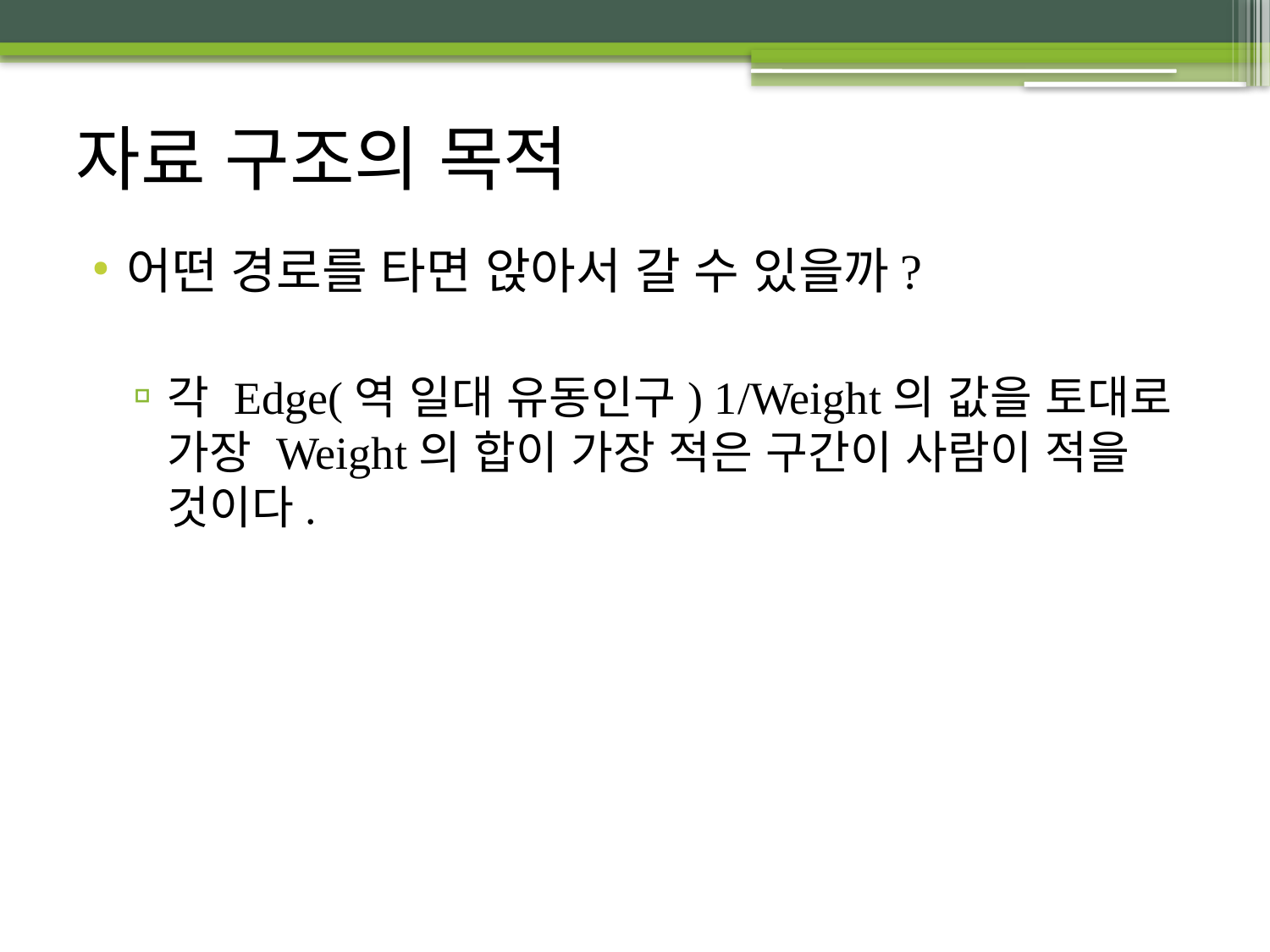

# 자료 구조의 목적
어떤 경로를 타면 앉아서 갈 수 있을까?

각 Edge(역 일대 유동인구) 1/Weight의 값을 토대로 가장 Weight의 합이 가장 적은 구간이 사람이 적을 것이다.